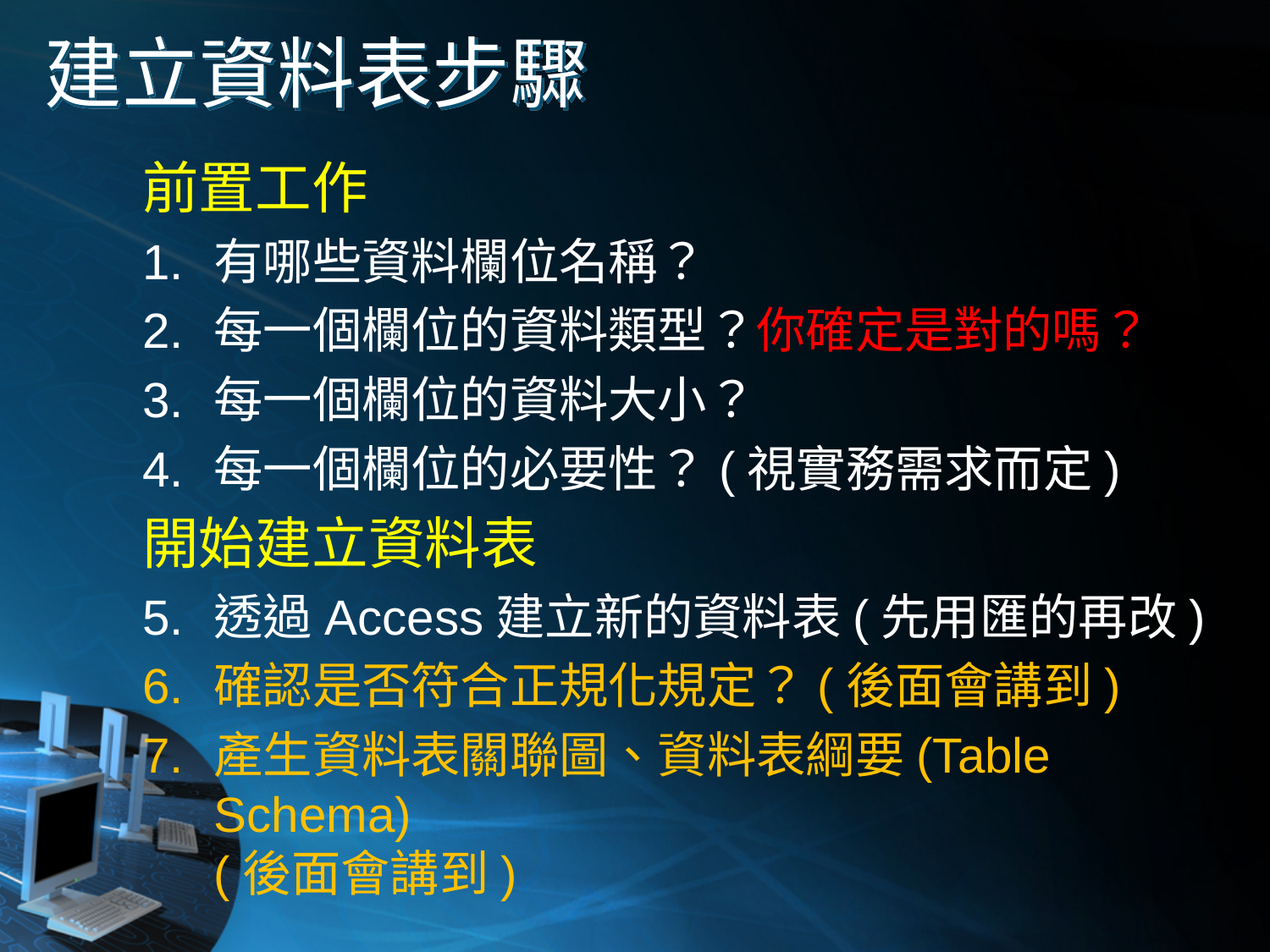

# 建立資料表步驟
前置工作
有哪些資料欄位名稱？
每一個欄位的資料類型？你確定是對的嗎？
每一個欄位的資料大小？
每一個欄位的必要性？(視實務需求而定)
開始建立資料表
透過Access建立新的資料表(先用匯的再改)
確認是否符合正規化規定？(後面會講到)
產生資料表關聯圖、資料表綱要(Table Schema)
(後面會講到)